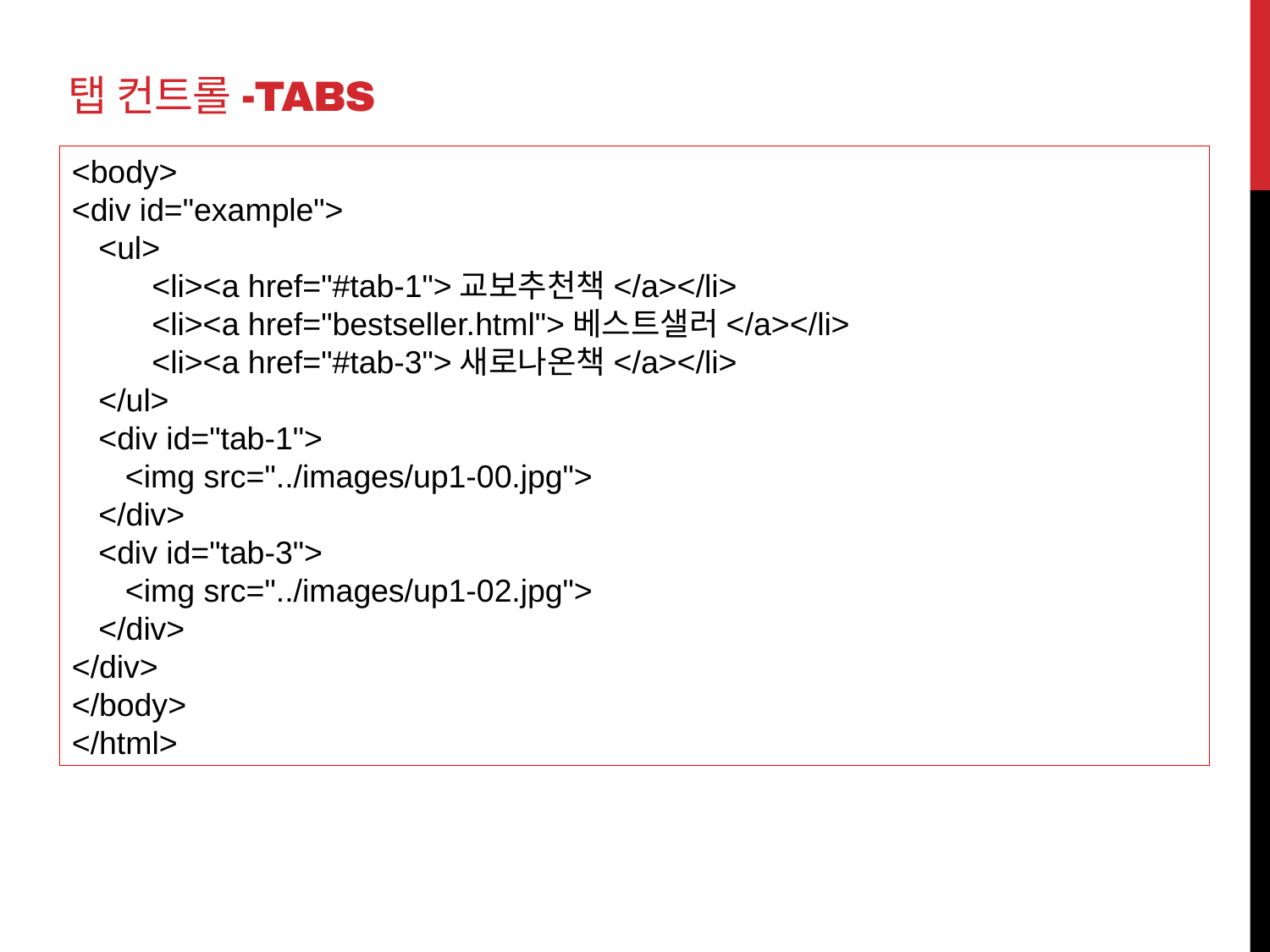

# 탭 컨트롤-tabs
<body>
<div id="example">
   <ul>
         <li><a href="#tab-1">교보추천책</a></li>
         <li><a href="bestseller.html">베스트샐러</a></li>
         <li><a href="#tab-3">새로나온책</a></li>
   </ul>
   <div id="tab-1">
      <img src="../images/up1-00.jpg">
   </div>
   <div id="tab-3">
      <img src="../images/up1-02.jpg">
   </div>
</div>
</body>
</html>